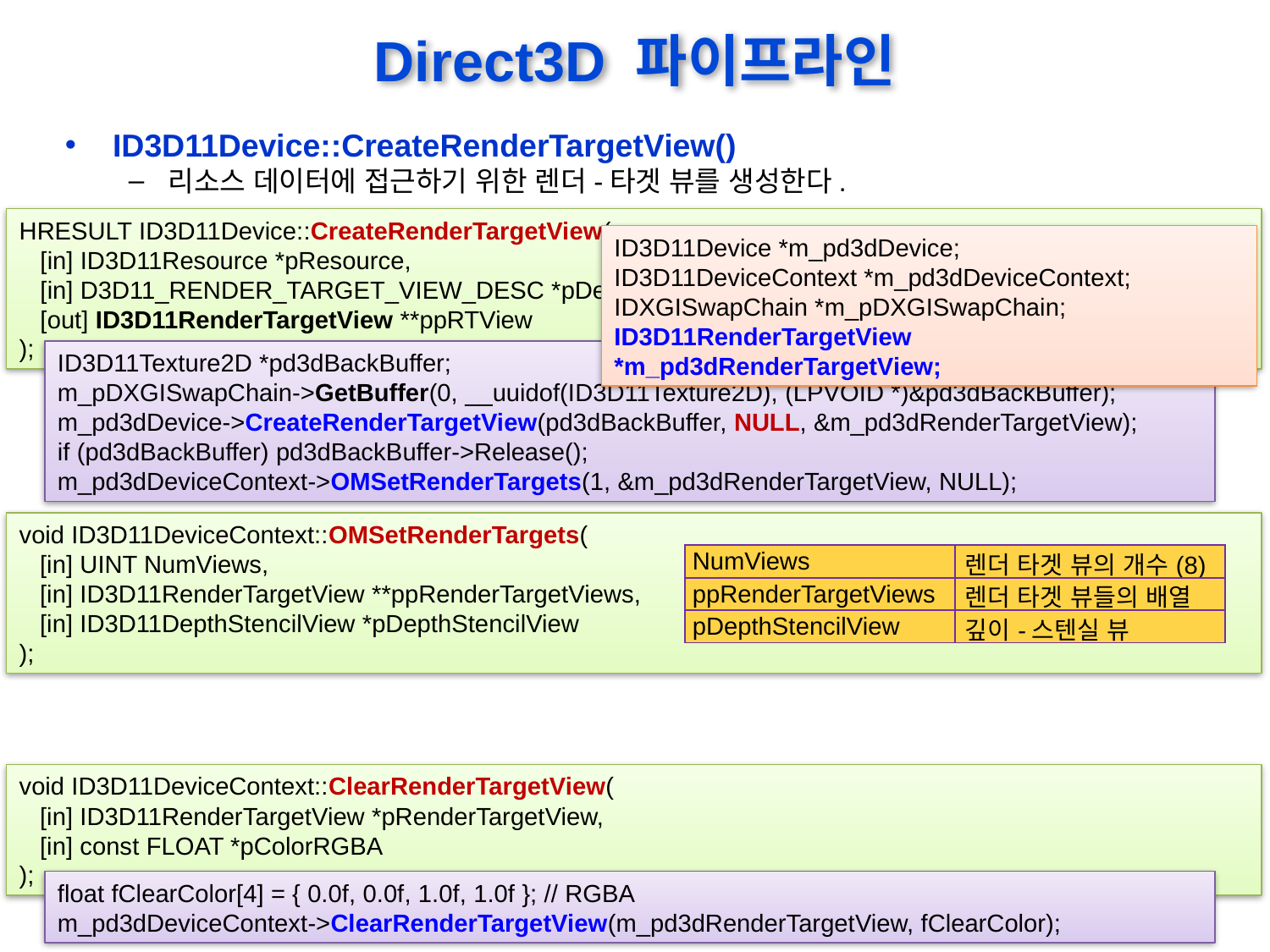

# Direct3D 파이프라인
ID3D11Device::CreateRenderTargetView()
리소스 데이터에 접근하기 위한 렌더-타겟 뷰를 생성한다.

ID3D11DeviceContext::ClearRenderTargetView()
렌더 타겟의 모든 원소(픽셀)를 하나의 색상으로 지운다.

HRESULT ID3D11Device::CreateRenderTargetView(
   [in] ID3D11Resource *pResource,
   [in] D3D11_RENDER_TARGET_VIEW_DESC *pDesc,
   [out] ID3D11RenderTargetView **ppRTView
);
ID3D11Device *m_pd3dDevice;
ID3D11DeviceContext *m_pd3dDeviceContext;
IDXGISwapChain *m_pDXGISwapChain;
ID3D11RenderTargetView *m_pd3dRenderTargetView;
ID3D11Texture2D *pd3dBackBuffer;
m_pDXGISwapChain->GetBuffer(0, __uuidof(ID3D11Texture2D), (LPVOID *)&pd3dBackBuffer);
m_pd3dDevice->CreateRenderTargetView(pd3dBackBuffer, NULL, &m_pd3dRenderTargetView);
if (pd3dBackBuffer) pd3dBackBuffer->Release();
m_pd3dDeviceContext->OMSetRenderTargets(1, &m_pd3dRenderTargetView, NULL);
void ID3D11DeviceContext::OMSetRenderTargets(
   [in] UINT NumViews,
   [in] ID3D11RenderTargetView **ppRenderTargetViews,
   [in] ID3D11DepthStencilView *pDepthStencilView
);
| NumViews | 렌더 타겟 뷰의 개수(8) |
| --- | --- |
| ppRenderTargetViews | 렌더 타겟 뷰들의 배열 |
| pDepthStencilView | 깊이-스텐실 뷰 |
void ID3D11DeviceContext::ClearRenderTargetView(
   [in] ID3D11RenderTargetView *pRenderTargetView,
   [in] const FLOAT *pColorRGBA
);
float fClearColor[4] = { 0.0f, 0.0f, 1.0f, 1.0f }; // RGBA
m_pd3dDeviceContext->ClearRenderTargetView(m_pd3dRenderTargetView, fClearColor);